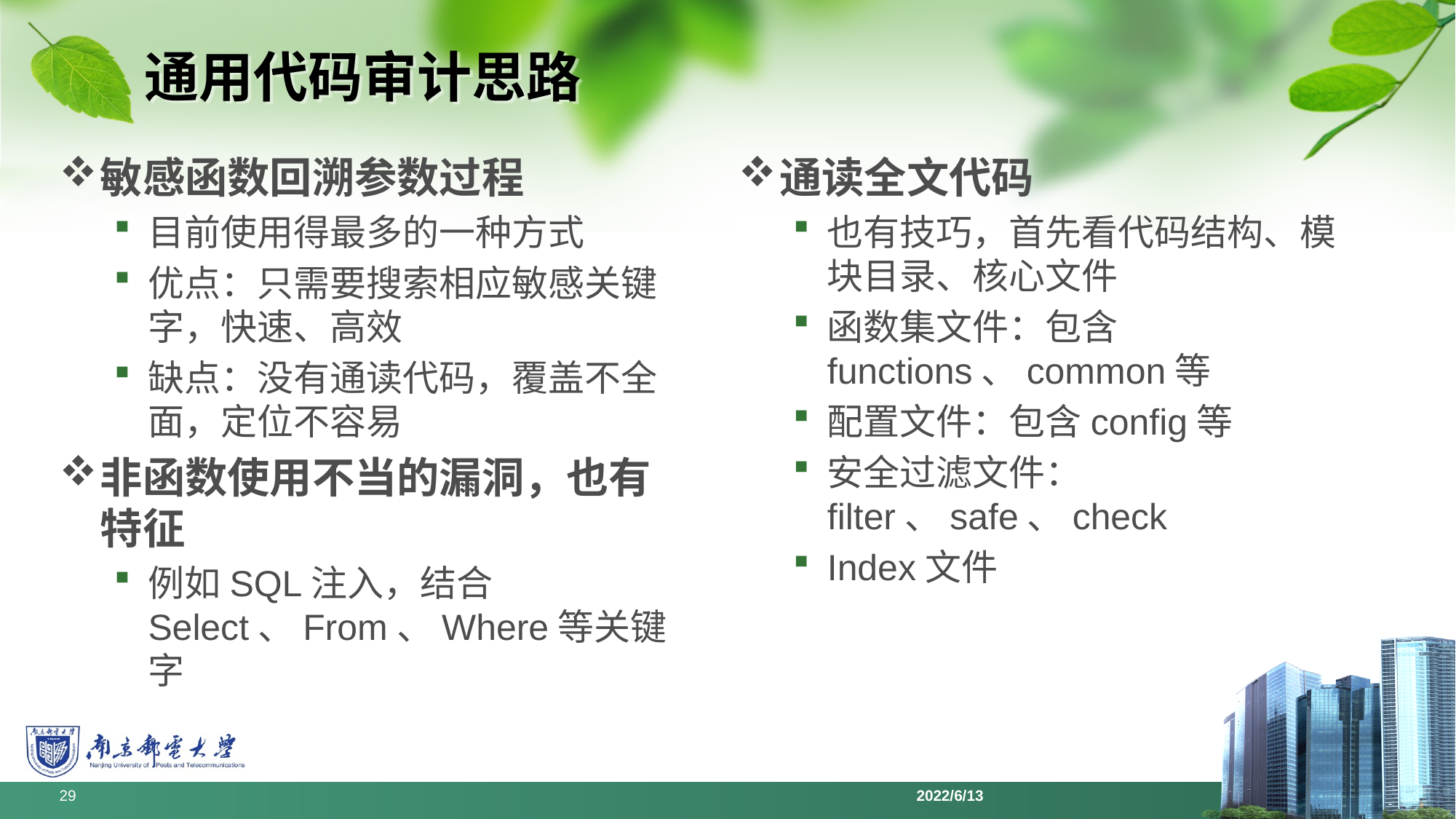

# 通用代码审计思路
敏感函数回溯参数过程
目前使用得最多的一种方式
优点：只需要搜索相应敏感关键字，快速、高效
缺点：没有通读代码，覆盖不全面，定位不容易
非函数使用不当的漏洞，也有特征
例如SQL注入，结合Select、From、Where等关键字
通读全文代码
也有技巧，首先看代码结构、模块目录、核心文件
函数集文件：包含functions、common等
配置文件：包含config等
安全过滤文件：filter、safe、check
Index文件
29
2022/6/13